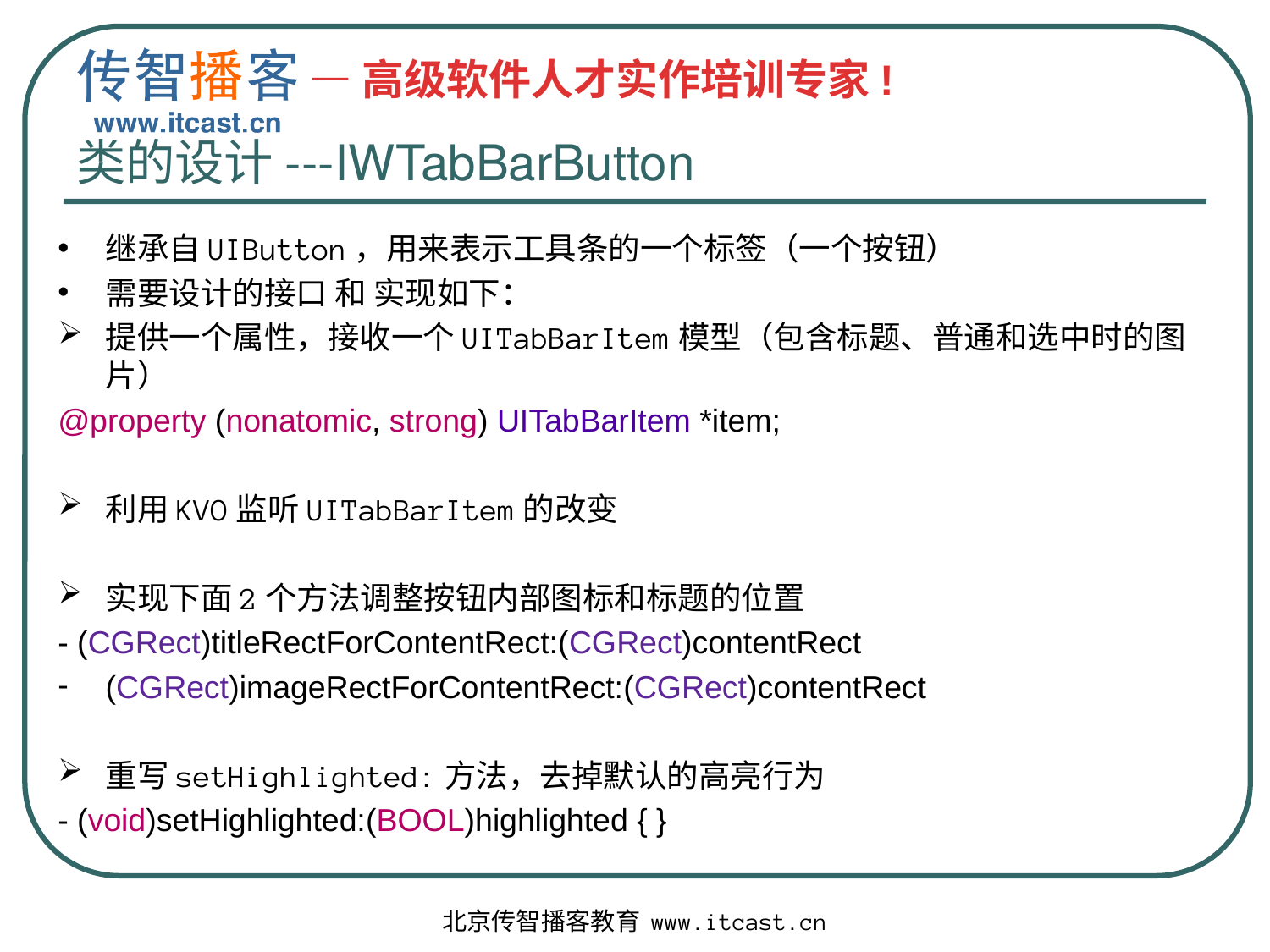

# 类的设计---IWTabBarButton
继承自UIButton，用来表示工具条的一个标签（一个按钮）
需要设计的接口 和 实现如下：
提供一个属性，接收一个UITabBarItem模型（包含标题、普通和选中时的图片）
@property (nonatomic, strong) UITabBarItem *item;

利用KVO监听UITabBarItem的改变

实现下面2个方法调整按钮内部图标和标题的位置
- (CGRect)titleRectForContentRect:(CGRect)contentRect
(CGRect)imageRectForContentRect:(CGRect)contentRect

重写setHighlighted:方法，去掉默认的高亮行为
- (void)setHighlighted:(BOOL)highlighted { }